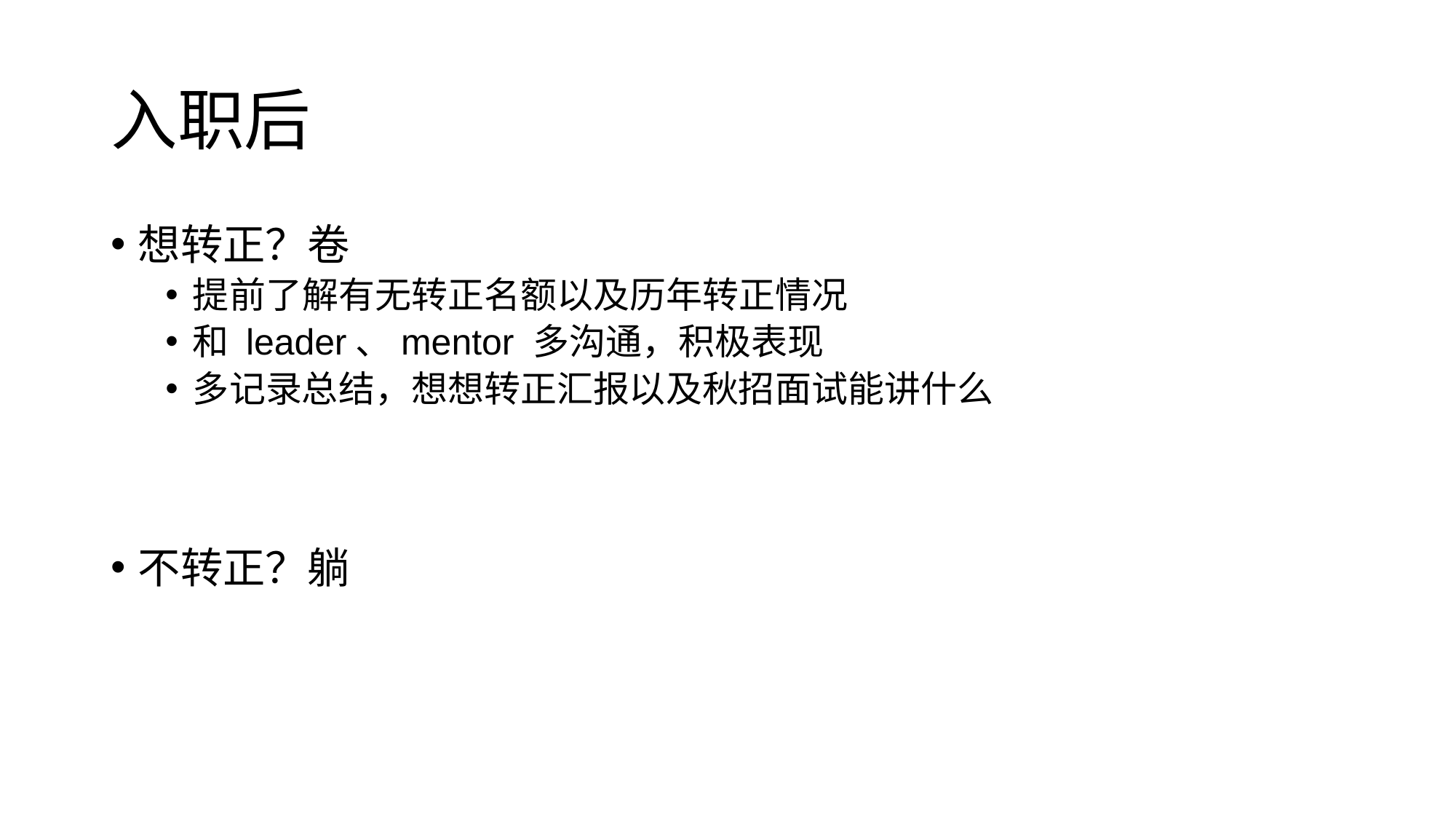

# 入职后
想转正？卷
提前了解有无转正名额以及历年转正情况
和 leader、mentor 多沟通，积极表现
多记录总结，想想转正汇报以及秋招面试能讲什么

不转正？躺